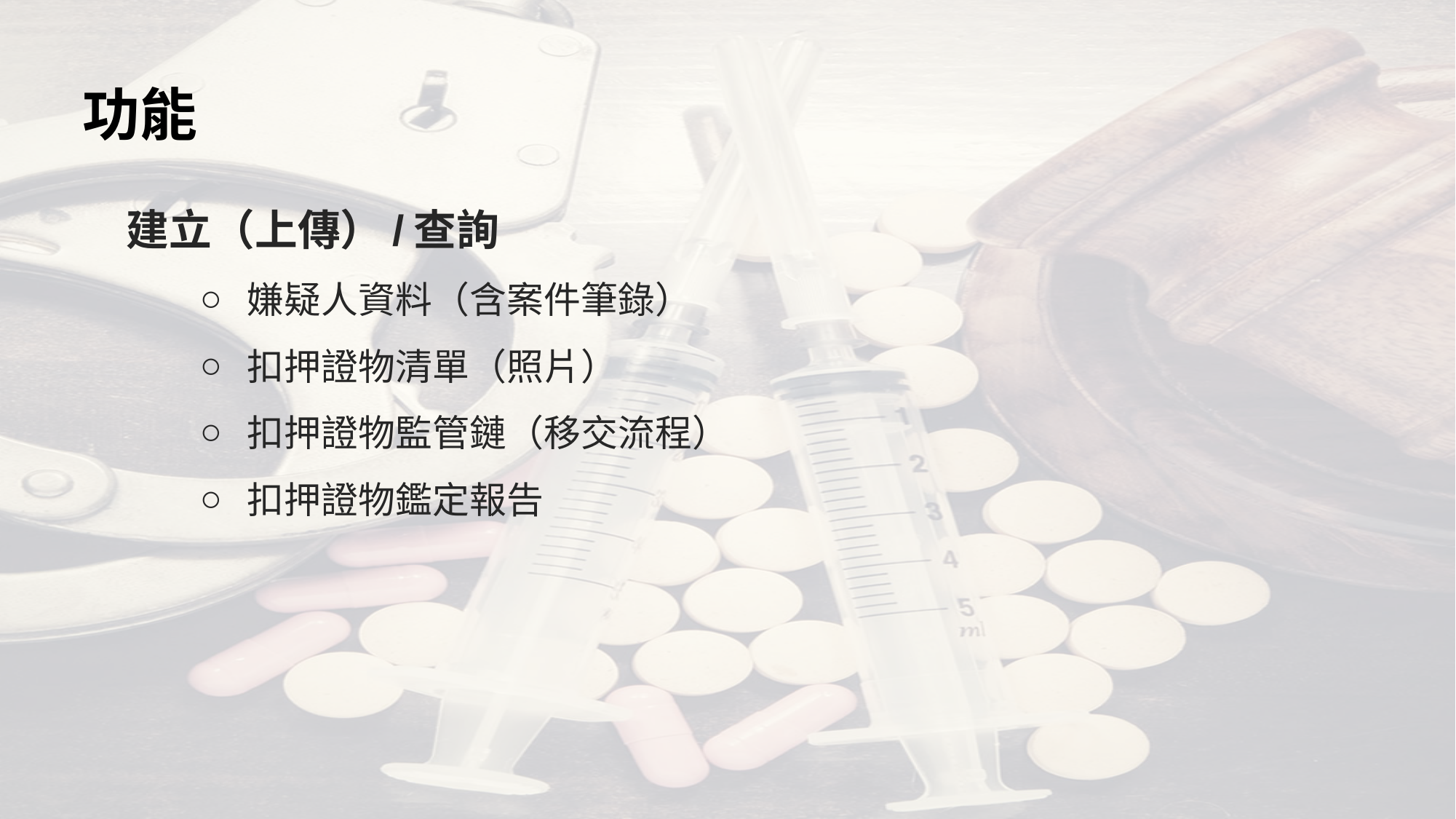

# 功能
建立（上傳）/查詢
嫌疑人資料（含案件筆錄）
扣押證物清單（照片）
扣押證物監管鏈（移交流程）
扣押證物鑑定報告